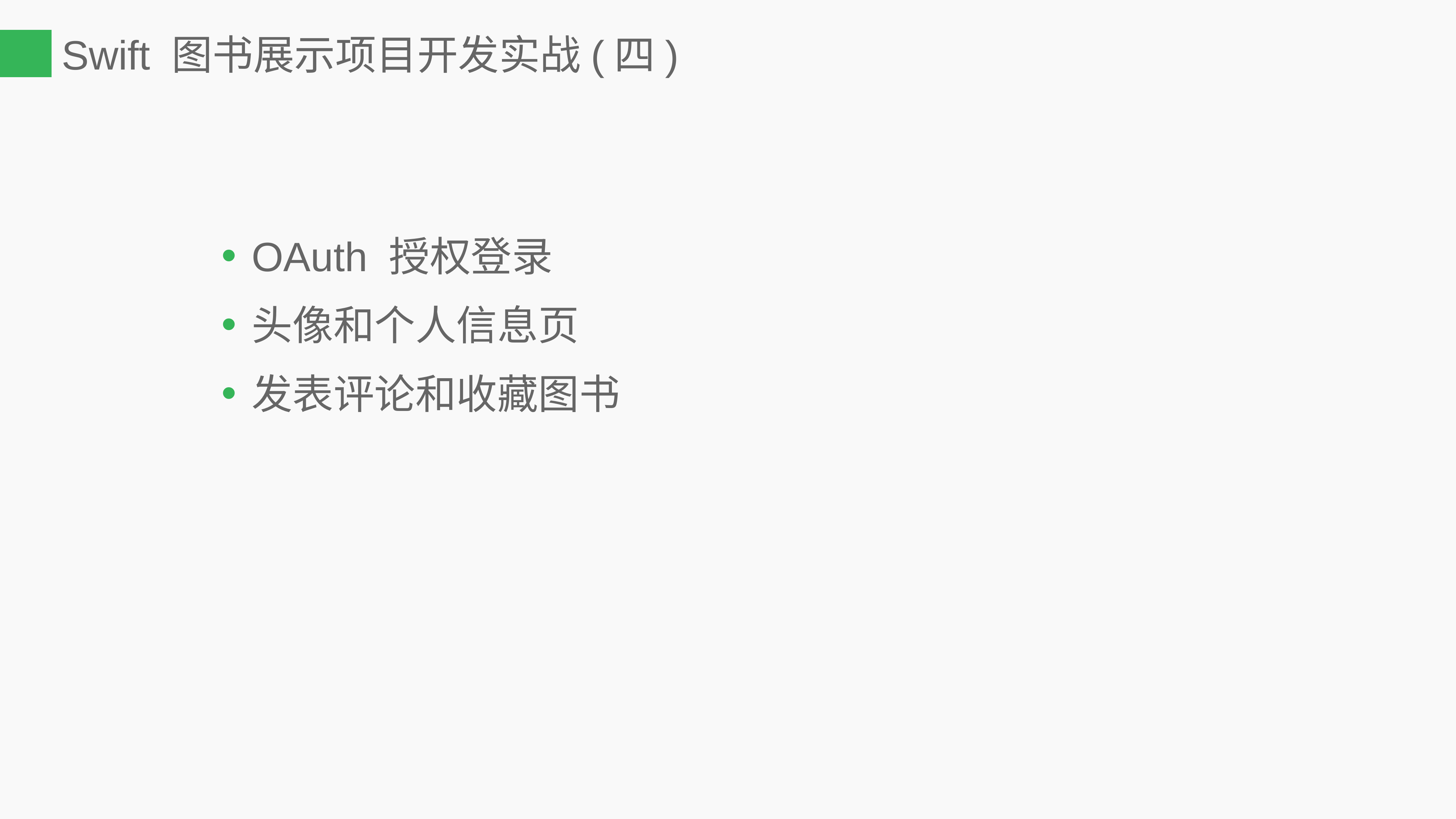

# Swift 图书展示项目开发实战(四)
OAuth 授权登录
头像和个人信息页
发表评论和收藏图书